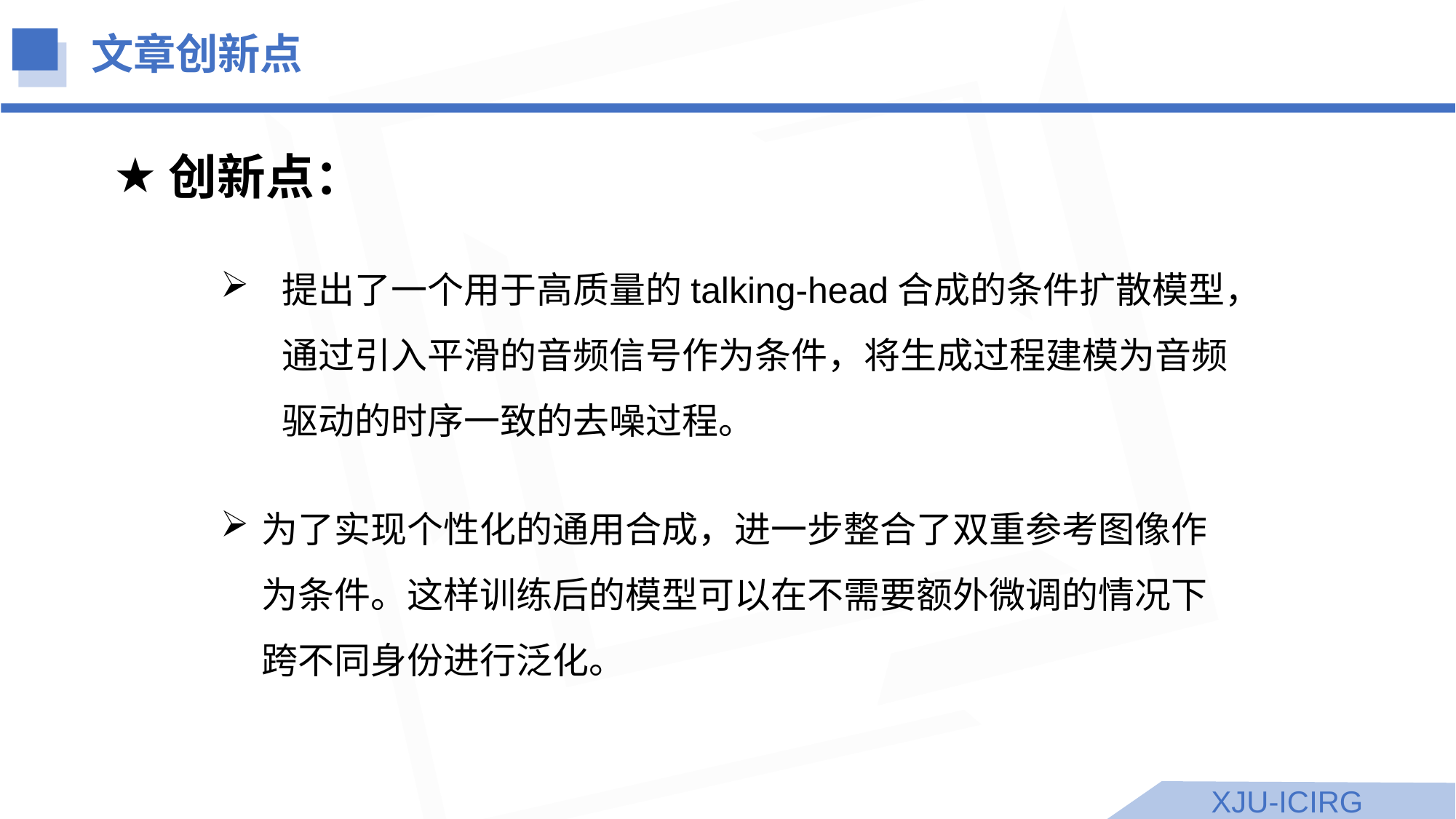

文章创新点

创新点：
提出了一个用于高质量的talking-head合成的条件扩散模型，通过引入平滑的音频信号作为条件，将生成过程建模为音频驱动的时序一致的去噪过程。
为了实现个性化的通用合成，进一步整合了双重参考图像作为条件。这样训练后的模型可以在不需要额外微调的情况下跨不同身份进行泛化。
XJU-ICIRG